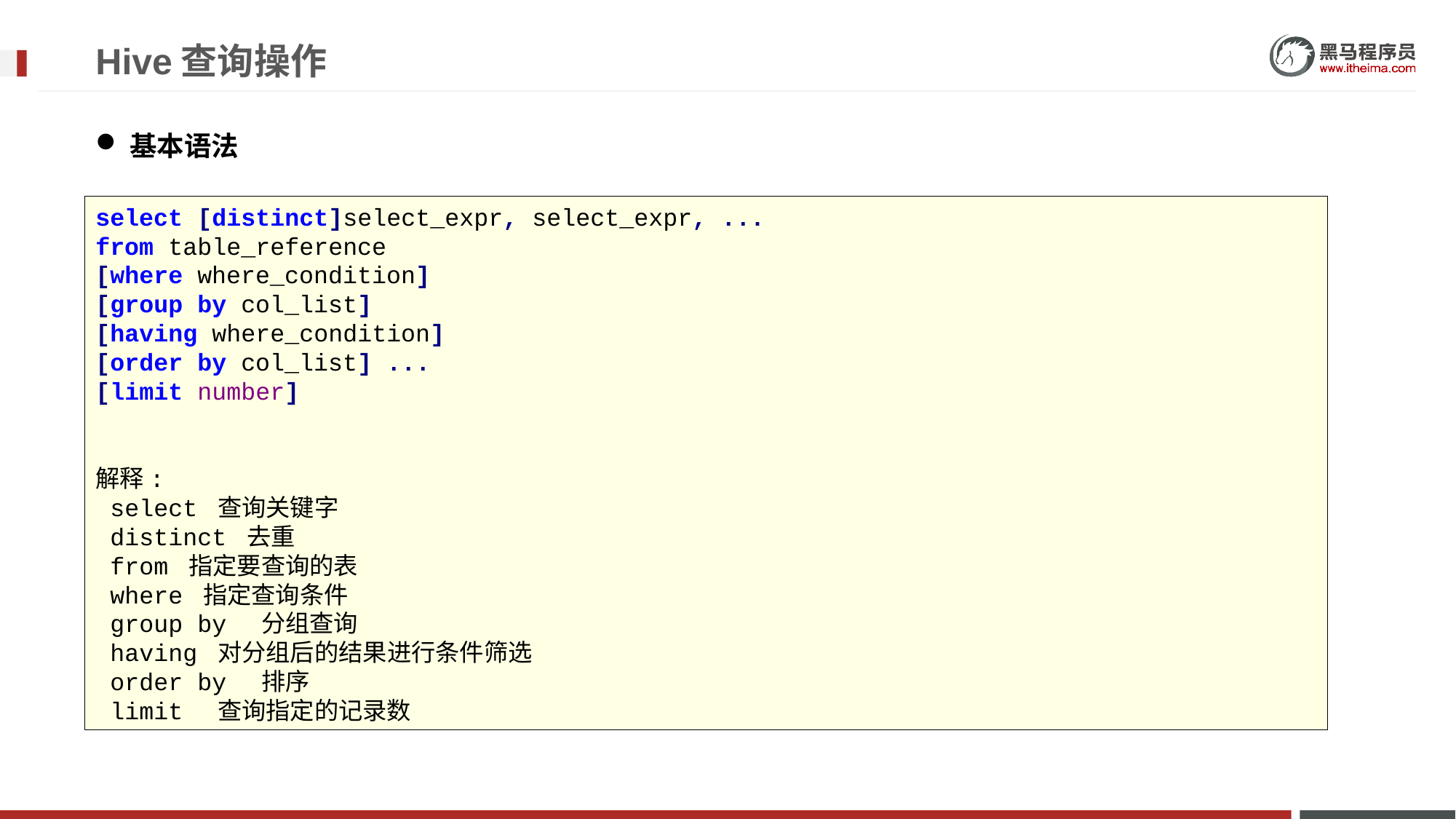

# Hive查询操作
基本语法
select [distinct]select_expr, select_expr, ...
from table_reference
[where where_condition]
[group by col_list]
[having where_condition]
[order by col_list] ...
[limit number]

解释:
 select 查询关键字
 distinct 去重
 from 指定要查询的表
 where 指定查询条件
 group by  分组查询
 having 对分组后的结果进行条件筛选
 order by  排序
 limit  查询指定的记录数